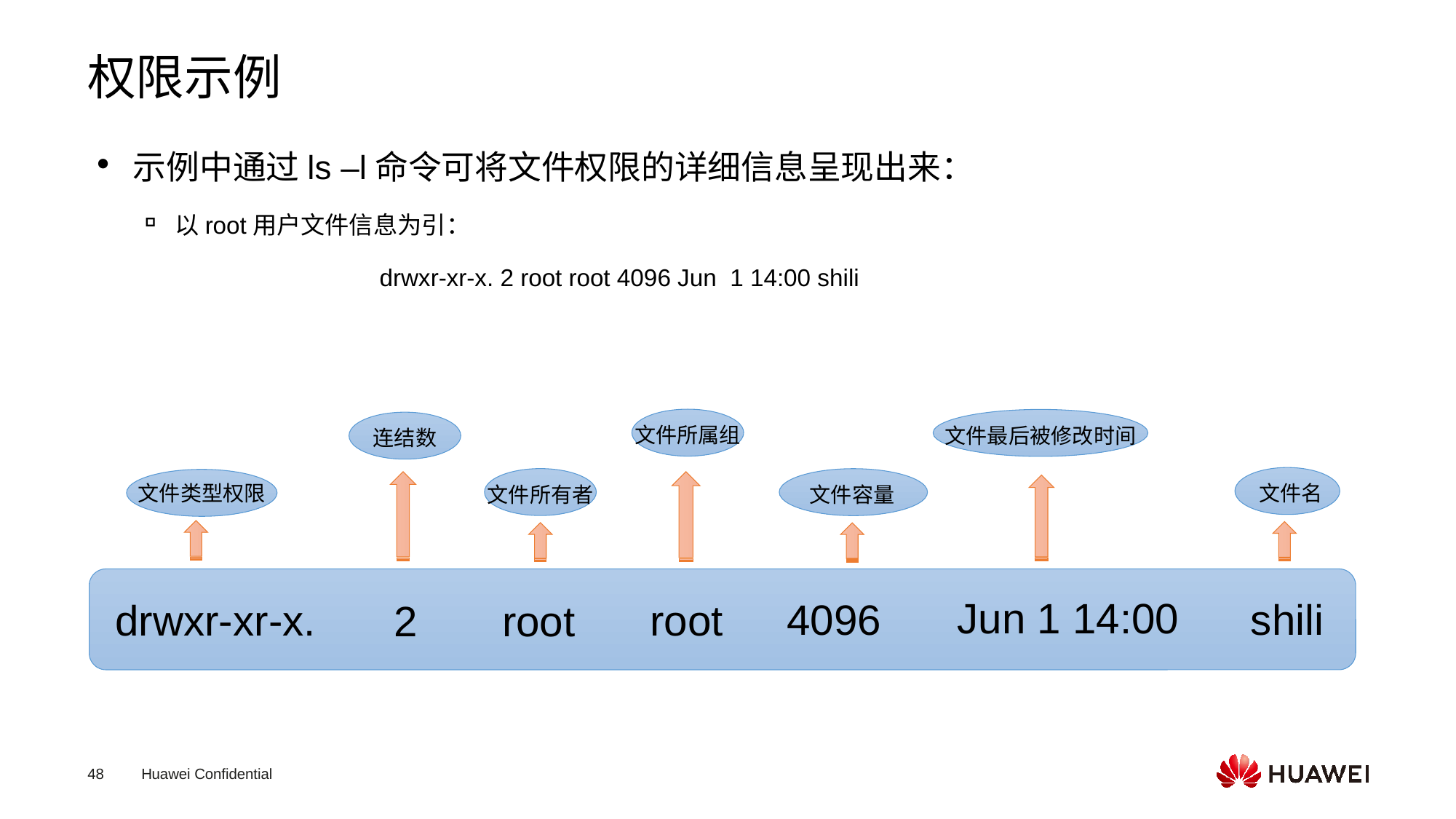

# 权限示例
示例中通过ls –l命令可将文件权限的详细信息呈现出来：
以root用户文件信息为引：
                                          drwxr-xr-x. 2 root root 4096 Jun  1 14:00 shili

文件所属组
文件最后被修改时间
连结数

文件类型权限
文件名
文件所有者
文件容量

Jun 1 14:00
shili
4096
drwxr-xr-x.
root
2
root